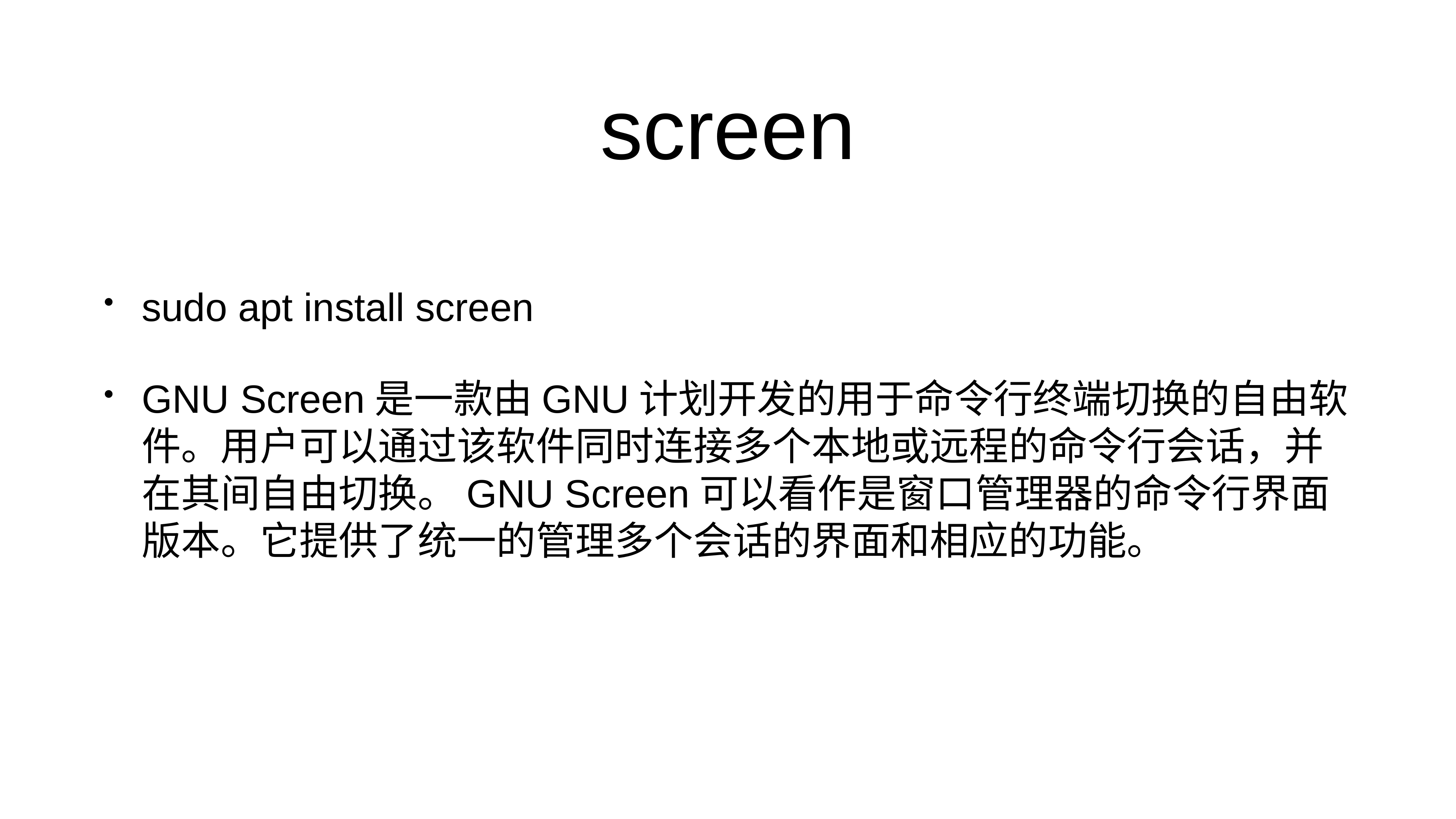

# screen
sudo apt install screen
GNU Screen是一款由GNU计划开发的用于命令行终端切换的自由软件。用户可以通过该软件同时连接多个本地或远程的命令行会话，并在其间自由切换。GNU Screen可以看作是窗口管理器的命令行界面版本。它提供了统一的管理多个会话的界面和相应的功能。